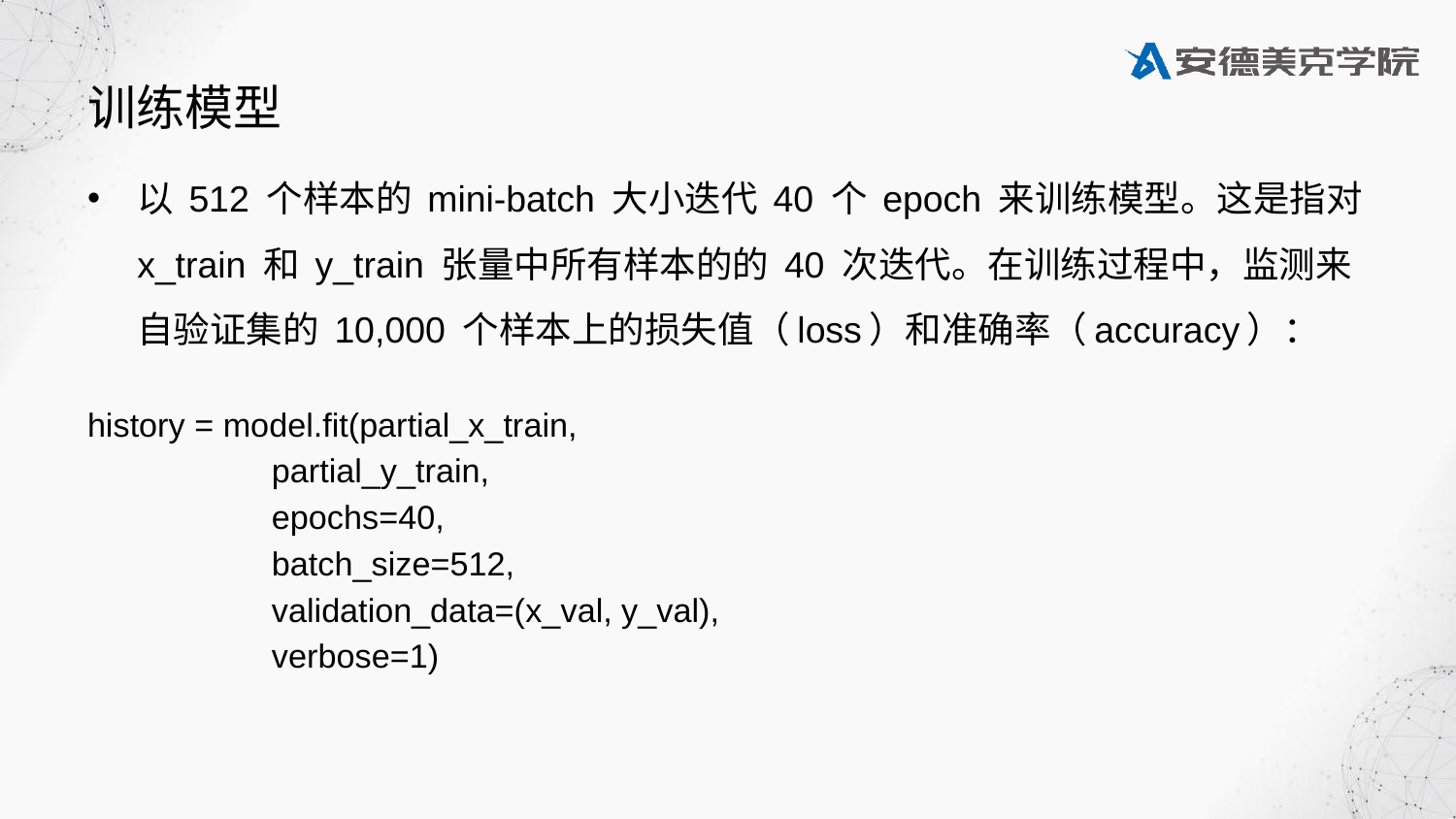

# 训练模型
以 512 个样本的 mini-batch 大小迭代 40 个 epoch 来训练模型。这是指对 x_train 和 y_train 张量中所有样本的的 40 次迭代。在训练过程中，监测来自验证集的 10,000 个样本上的损失值（loss）和准确率（accuracy）：

history = model.fit(partial_x_train,
                    partial_y_train,
                    epochs=40,
                    batch_size=512,
                    validation_data=(x_val, y_val),
                    verbose=1)